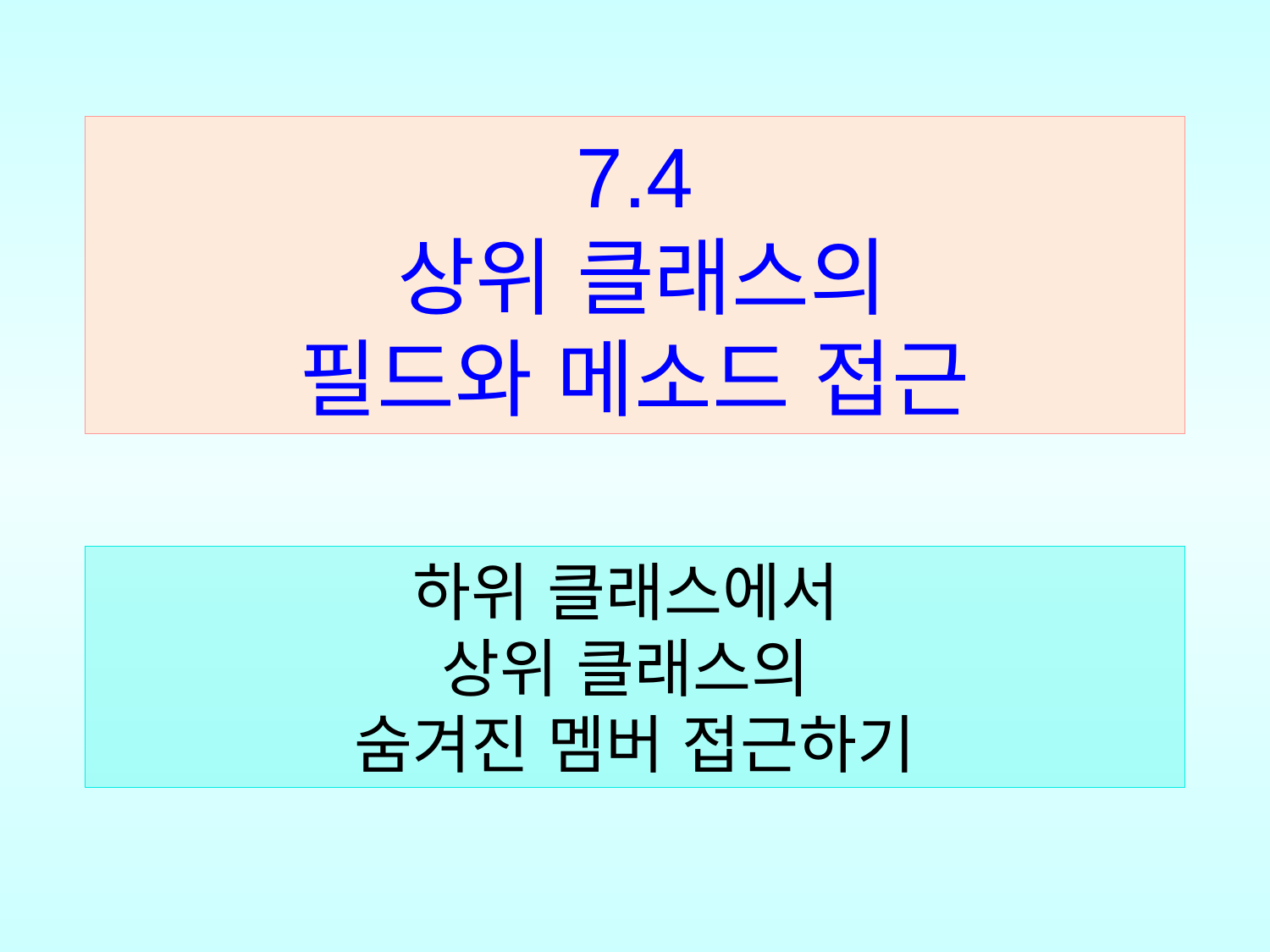

7.4
 상위 클래스의
필드와 메소드 접근
하위 클래스에서
상위 클래스의
숨겨진 멤버 접근하기